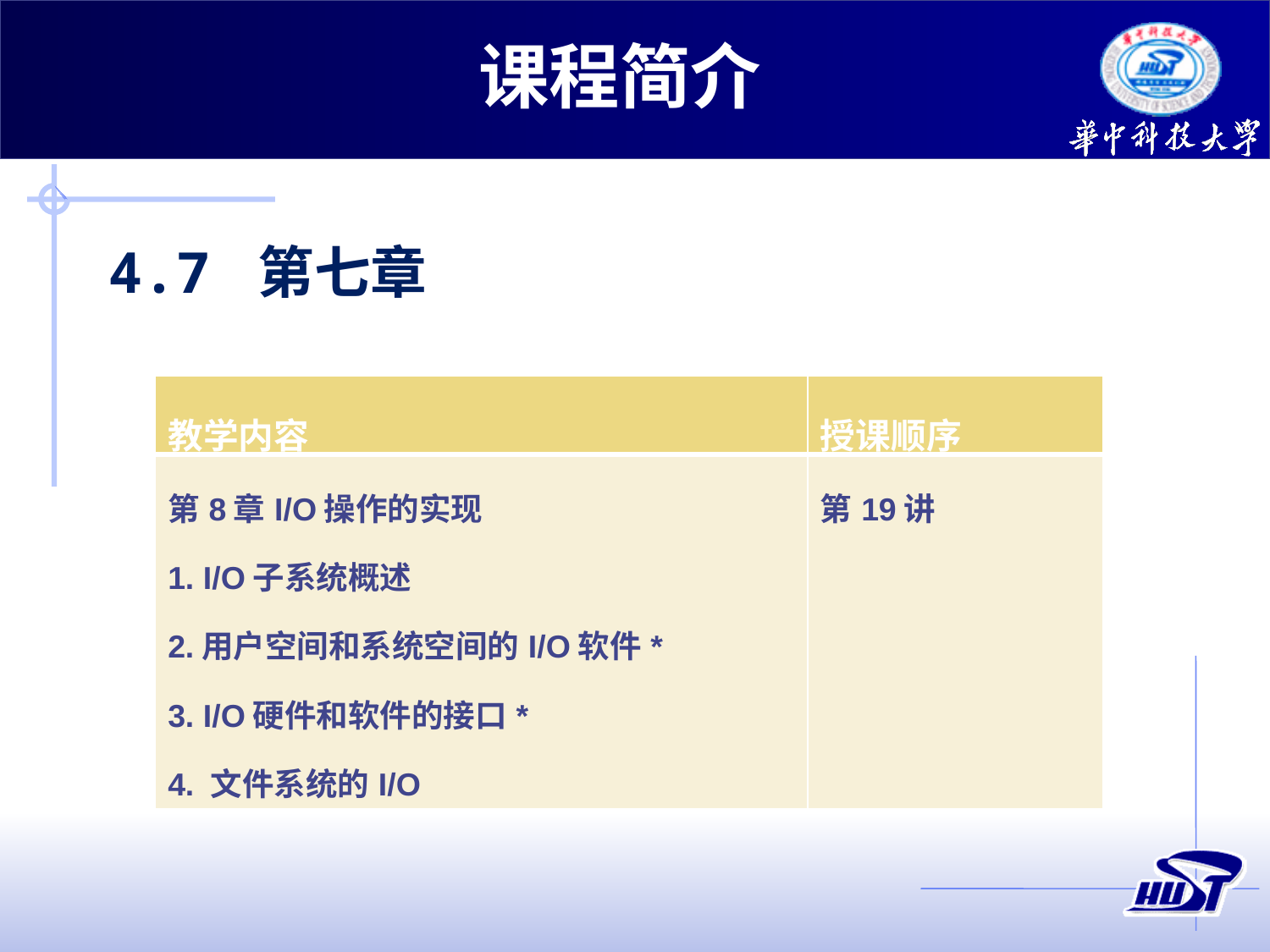

课程简介
4.7 第七章

| 教学内容 | 授课顺序 |
| --- | --- |
| 第8章I/O操作的实现 1. I/O子系统概述 2.用户空间和系统空间的I/O软件\* 3. I/O硬件和软件的接口\* 4. 文件系统的I/O | 第19讲 |